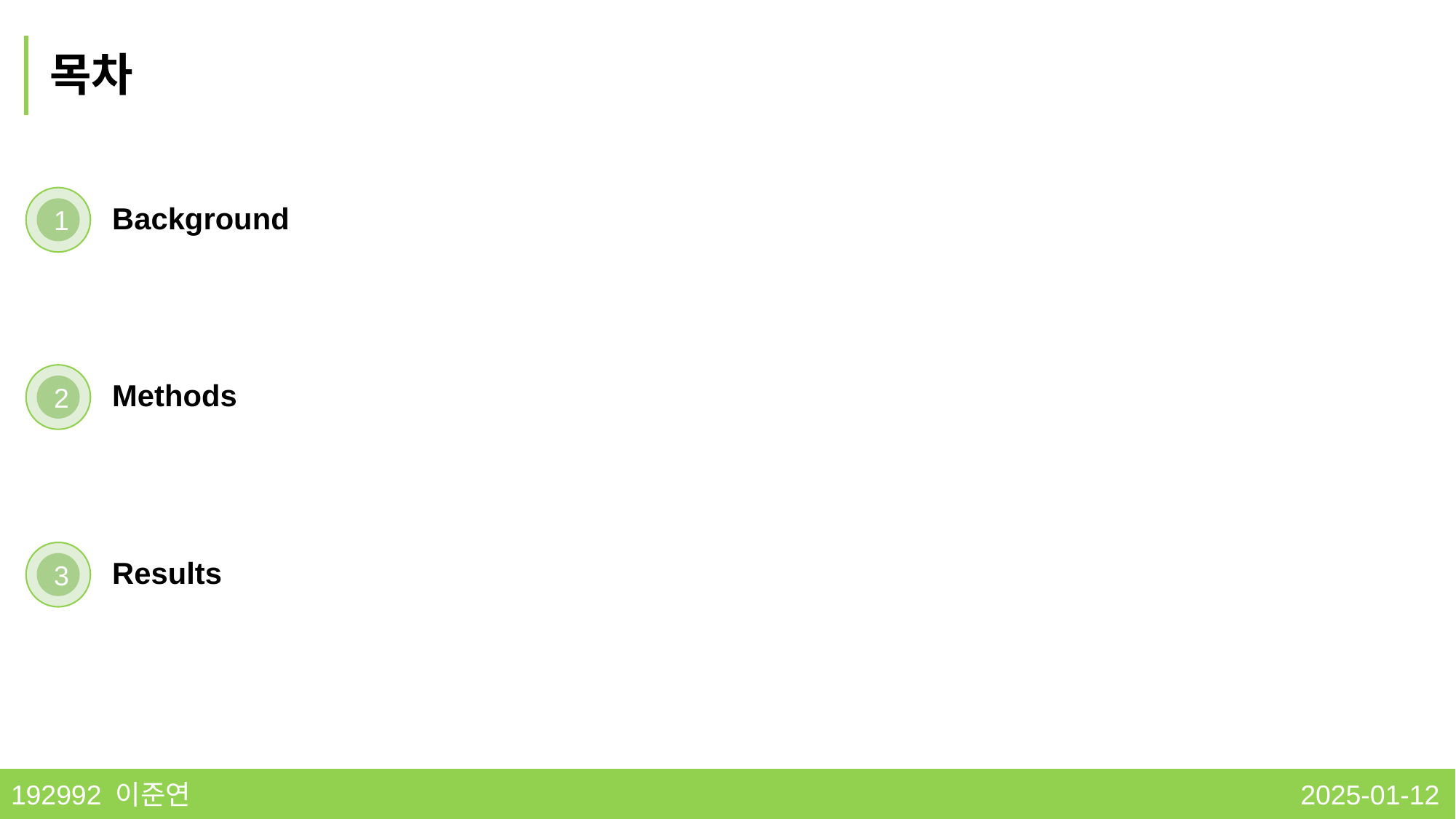

# 목차
Background

1
Methods

2
Results

3
192992 이준연
2025-01-12